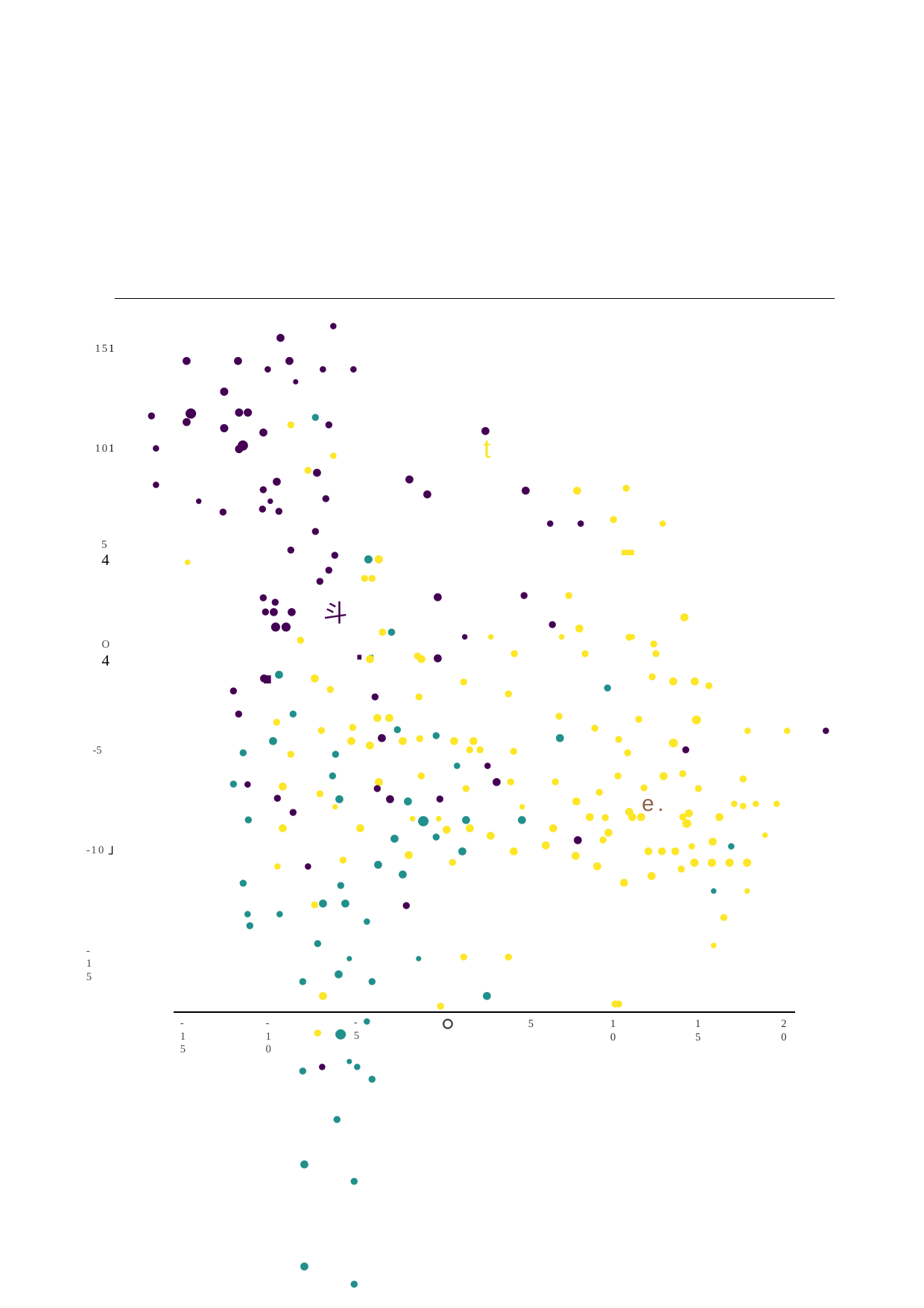

． ．	．

•．•．
．．．． •．••
．••
•••• ．．．
151
．
••
．．．
••
．
．
．
•••
．．．
．．．．．
t
．
101
． ．．．．
．
••．• ．
．． ．..••．••．•．•．． ．．．．
... ．．．．
．．． ．．．．．． ． ． ．
．·
5 4
．．．．．
..	．． ．．
．． ．． ．．
． ．	．
斗
．．．．
．．	． ．．
．．．．
． ．
． ． ．．．． ． ．
．． ． ．
O 4
．．	．．．． ．••• ．
．•．••
．	．． ．．．．．．．．． ．． ．•．•• ．• ．．
••．
．.e ．•••	． ．．
-5
••． ．．
．
．•••
． ．
．．
．
．
．
．
．
．
．••••
．
．．
．
．
．
．
．
．
．． ．	．	．．
•••
．
-10」
••••
．•．•••
．•．•．•．．．．．
．．	．
-15
。

-5
-15
-10
5
10
15
20